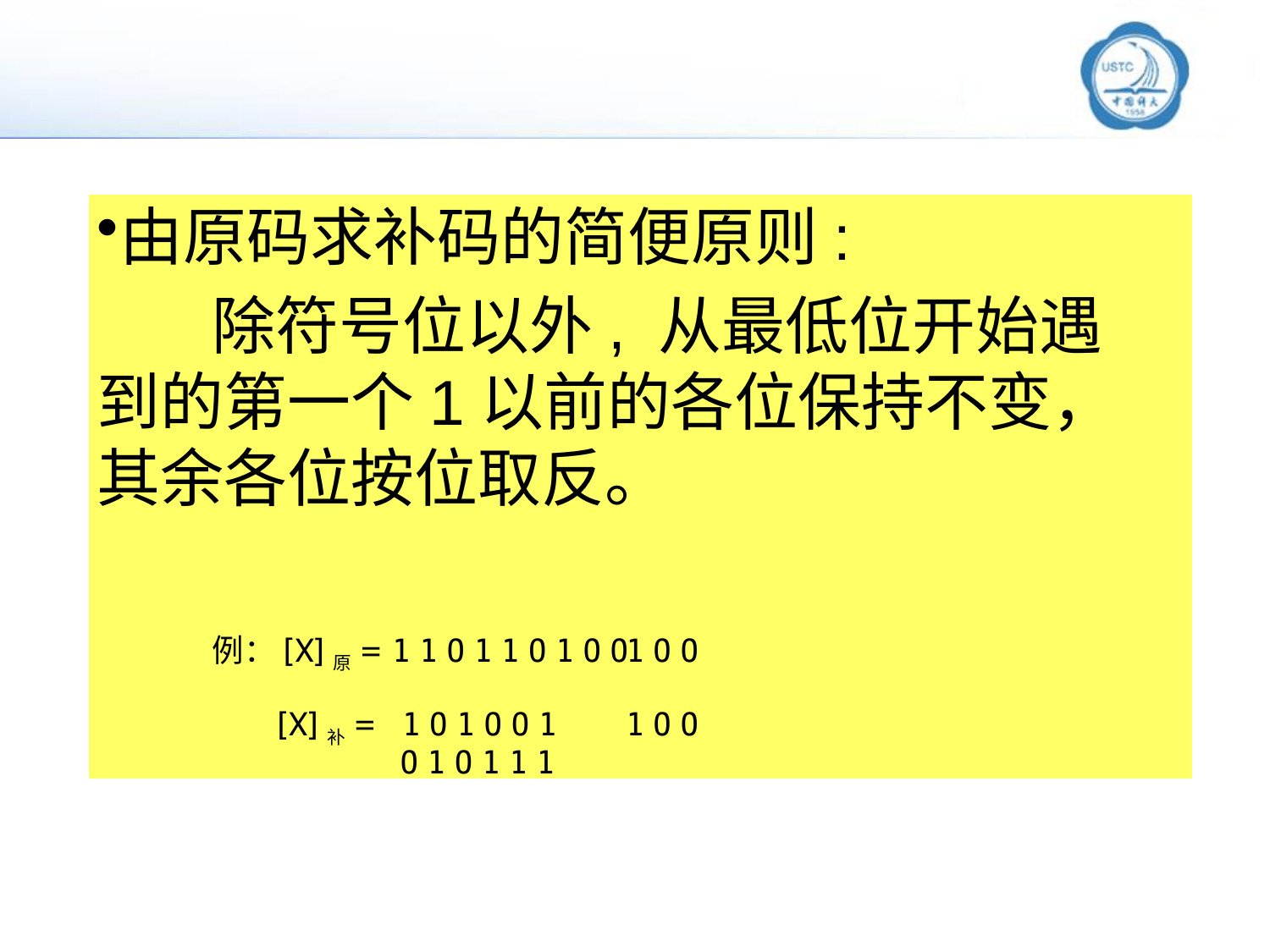

由原码求补码的简便原则:
       除符号位以外, 从最低位开始遇到的第一个1以前的各位保持不变，其余各位按位取反。
例：[X]原= 1 1 0 1 1 0 1 0 0
1 0 0
[X]补=
  1 0 1 0 0 1
1 0 0
  0 1 0 1 1 1